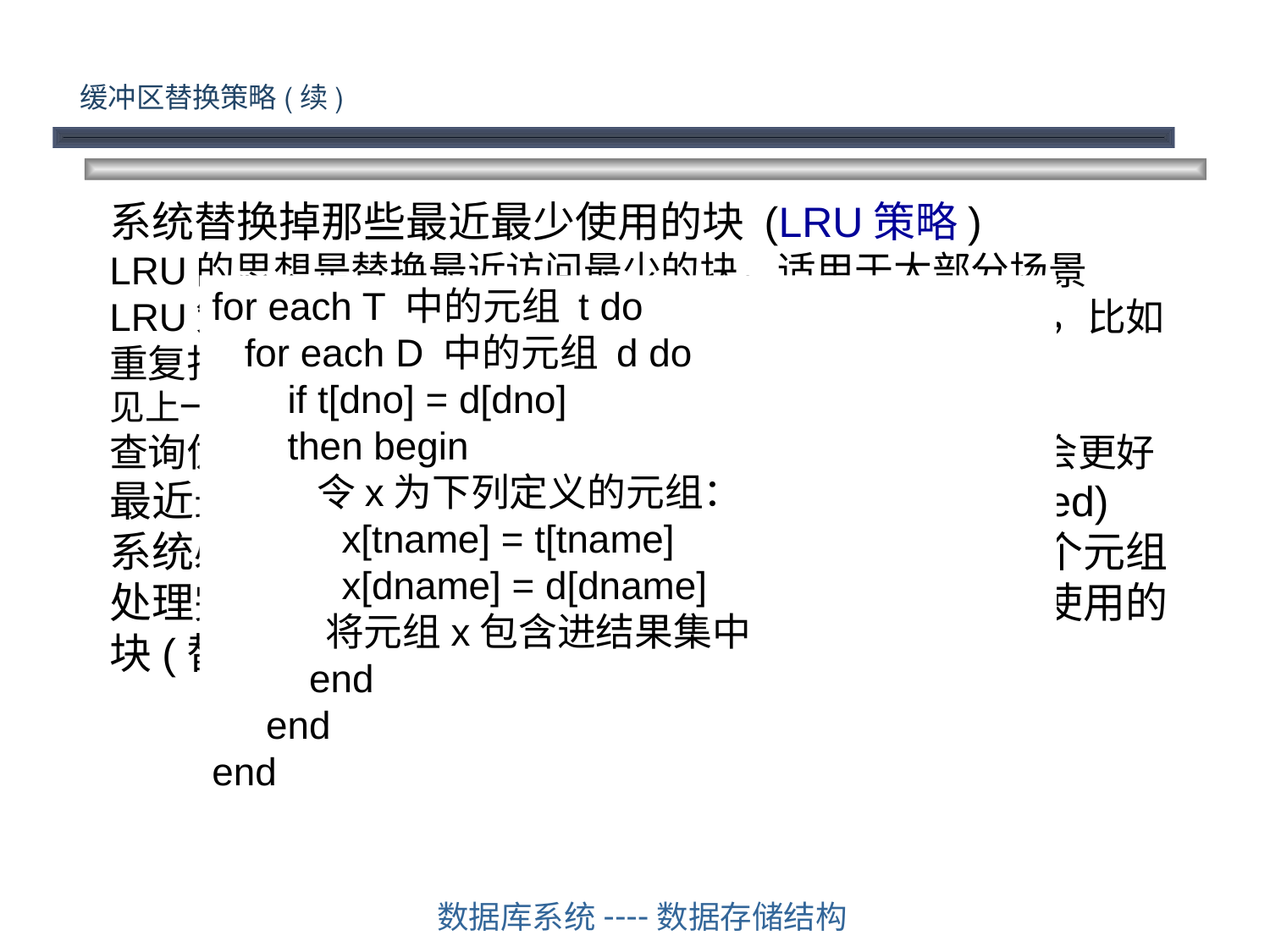

缓冲区替换策略(续)
系统替换掉那些最近最少使用的块 (LRU策略)
LRU的思想是替换最近访问最少的块，适用于大部分场景
LRU策略可能对某些特定访问模式来讲是一个坏的策略，比如重复扫描
见上一页SQL和伪代码
查询优化器提供的用以启发替换策略的混合策略，效果会更好
最近最常使用策略(MRU策略，Most Recently Used)
系统必须把当前正在处理的块钉住。在块中最后一个元组处理完毕后，这个块就不再被钉住，成为最近最常使用的块(替换时替换最近最常使用的块)

for each T 中的元组 t do
   for each D 中的元组 d do
       if t[dno] = d[dno]
       then begin
           令x为下列定义的元组：
            x[tname] = t[tname]
            x[dname] = d[dname]
            将元组x包含进结果集中
         end
     end
end
数据库系统----数据存储结构